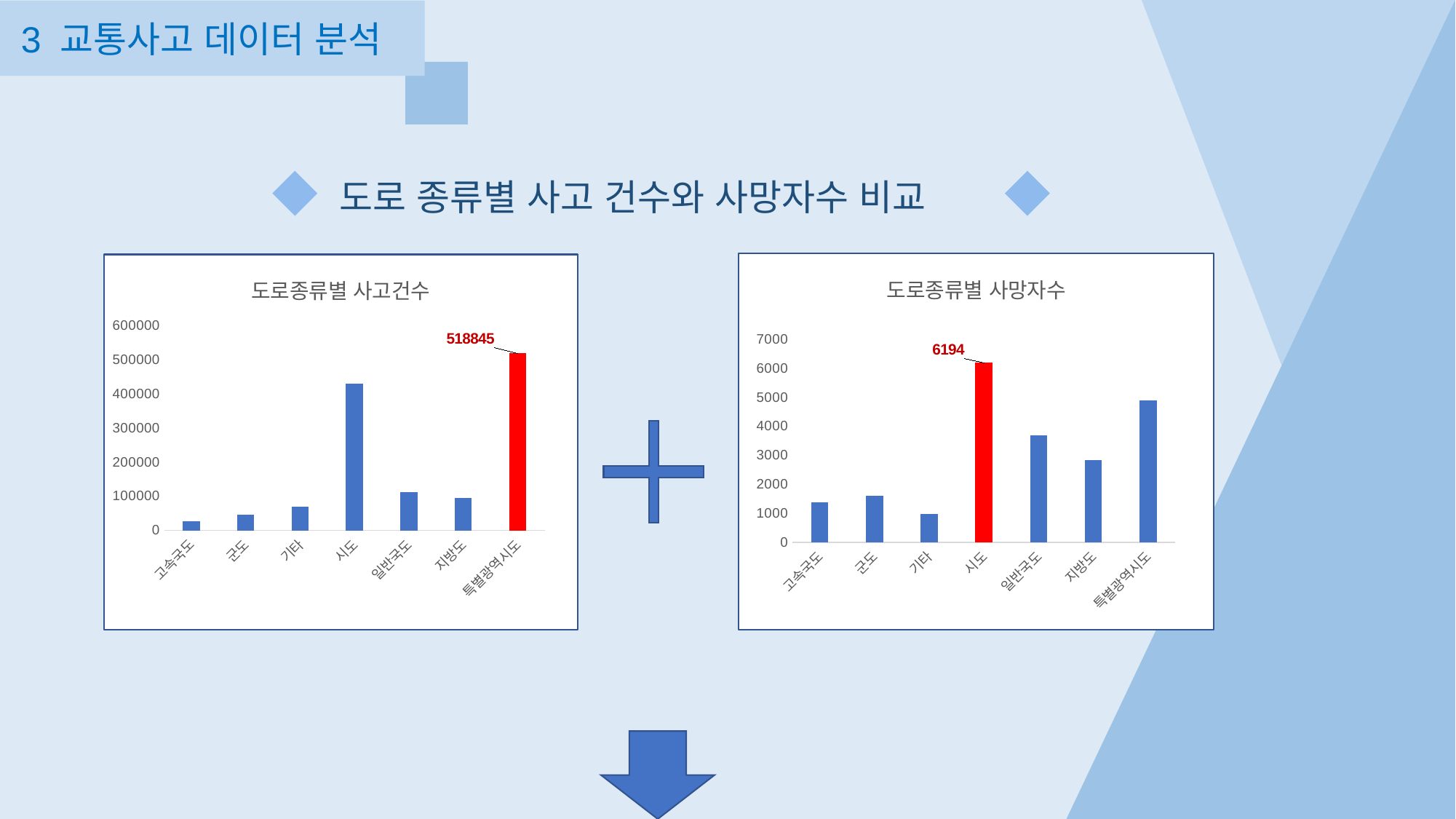

3 교통사고 데이터 분석

도로 종류별 사고 건수와 사망자수 비교

### Chart: 도로종류별 사망자수

| Category |  |
|---|---|
| 고속국도 | 1393.0 |
| 군도 | 1595.0 |
| 기타 | 992.0 |
| 시도 | 6194.0 |
| 일반국도 | 3703.0 |
| 지방도 | 2840.0 |
| 특별광역시도 | 4887.0 |

### Chart: 도로종류별 사고건수

| Category |  |
|---|---|
| 고속국도 | 25717.0 |
| 군도 | 45609.0 |
| 기타 | 69796.0 |
| 시도 | 429924.0 |
| 일반국도 | 111013.0 |
| 지방도 | 95880.0 |
| 특별광역시도 | 518845.0 |